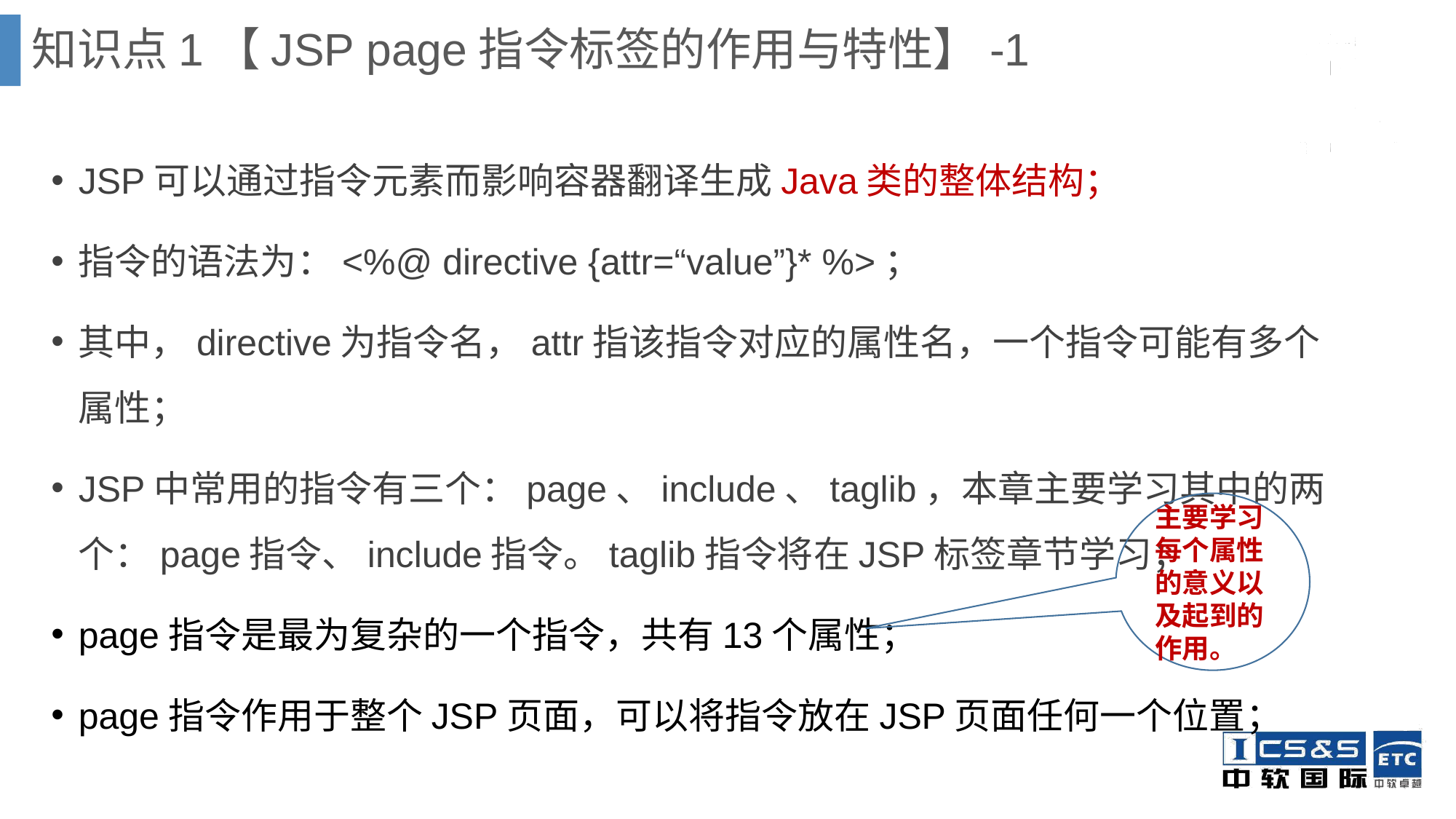

知识点1【JSP page指令标签的作用与特性】-1
JSP可以通过指令元素而影响容器翻译生成Java类的整体结构；
指令的语法为：<%@ directive {attr=“value”}* %>；
其中，directive为指令名，attr指该指令对应的属性名，一个指令可能有多个属性；
JSP中常用的指令有三个：page、include、taglib，本章主要学习其中的两个：page指令、include指令。taglib指令将在JSP标签章节学习；
page指令是最为复杂的一个指令，共有13个属性；
page指令作用于整个JSP页面，可以将指令放在JSP页面任何一个位置；

主要学习每个属性的意义以及起到的作用。